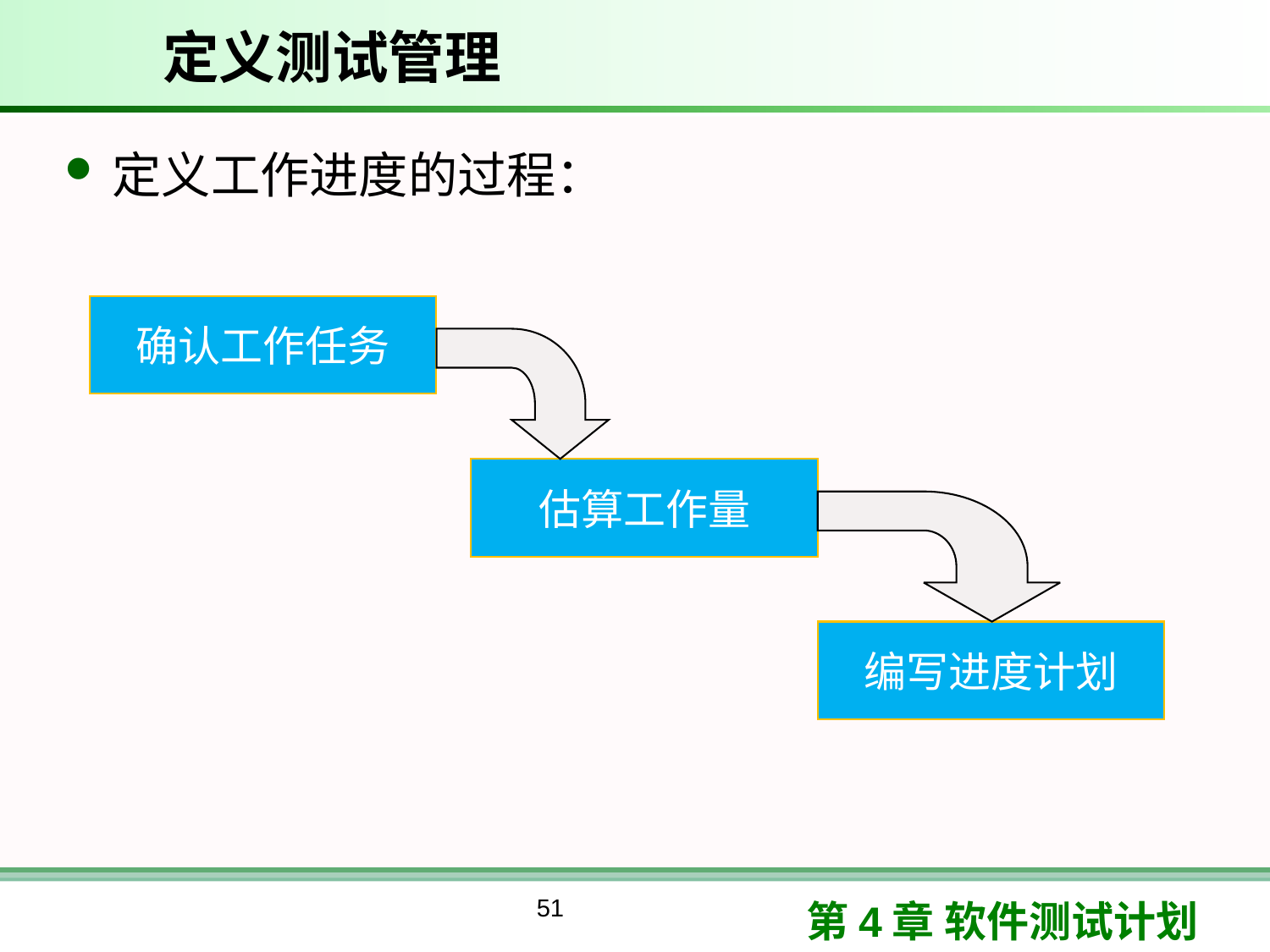

# 定义测试管理
定义工作进度的过程：

确认工作任务

估算工作量
编写进度计划

51